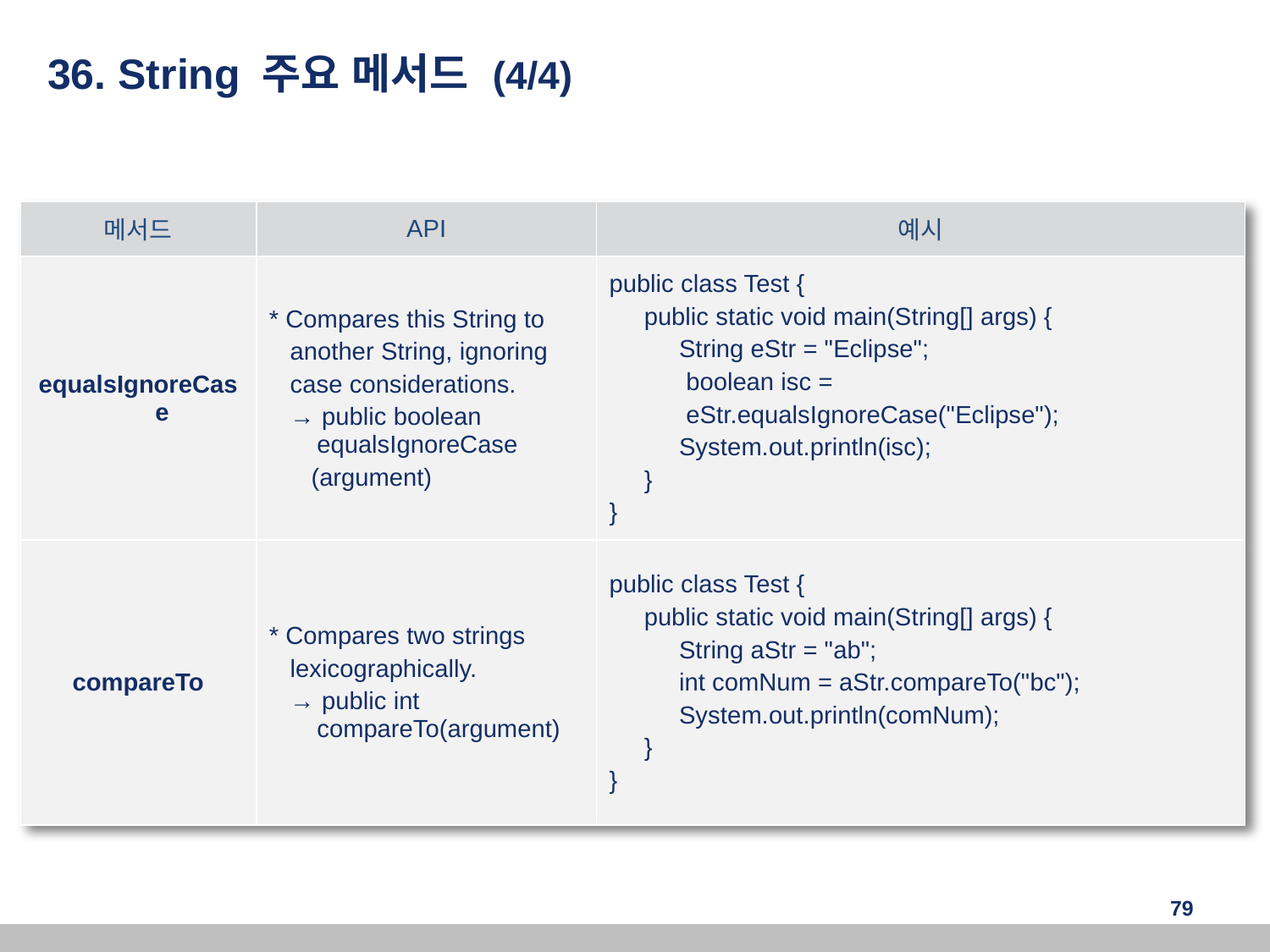

36. String 주요 메서드 (4/4)
| 메서드 | API | 예시 |
| --- | --- | --- |
| equalsIgnoreCase | \* Compares this String to another String, ignoring case considerations. → public boolean equalsIgnoreCase (argument) | public class Test { public static void main(String[] args) { String eStr = "Eclipse"; boolean isc = eStr.equalsIgnoreCase("Eclipse"); System.out.println(isc); } } |
| compareTo | \* Compares two strings lexicographically. → public int compareTo(argument) | public class Test { public static void main(String[] args) { String aStr = "ab"; int comNum = aStr.compareTo("bc"); System.out.println(comNum); } } |

79